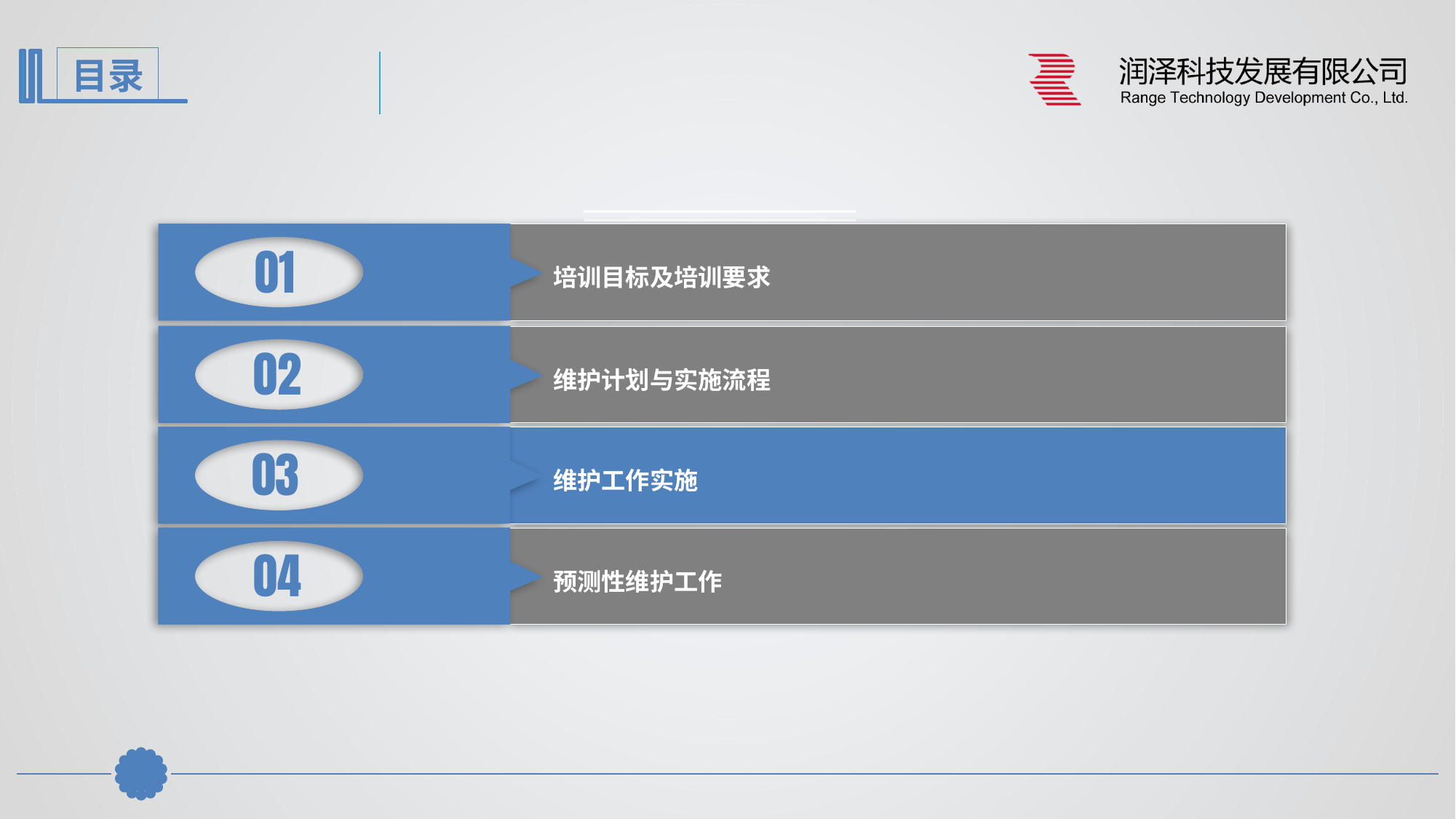

01
培训目标及培训要求

02
维护计划与实施流程

03
维护工作实施

04
预测性维护工作
11